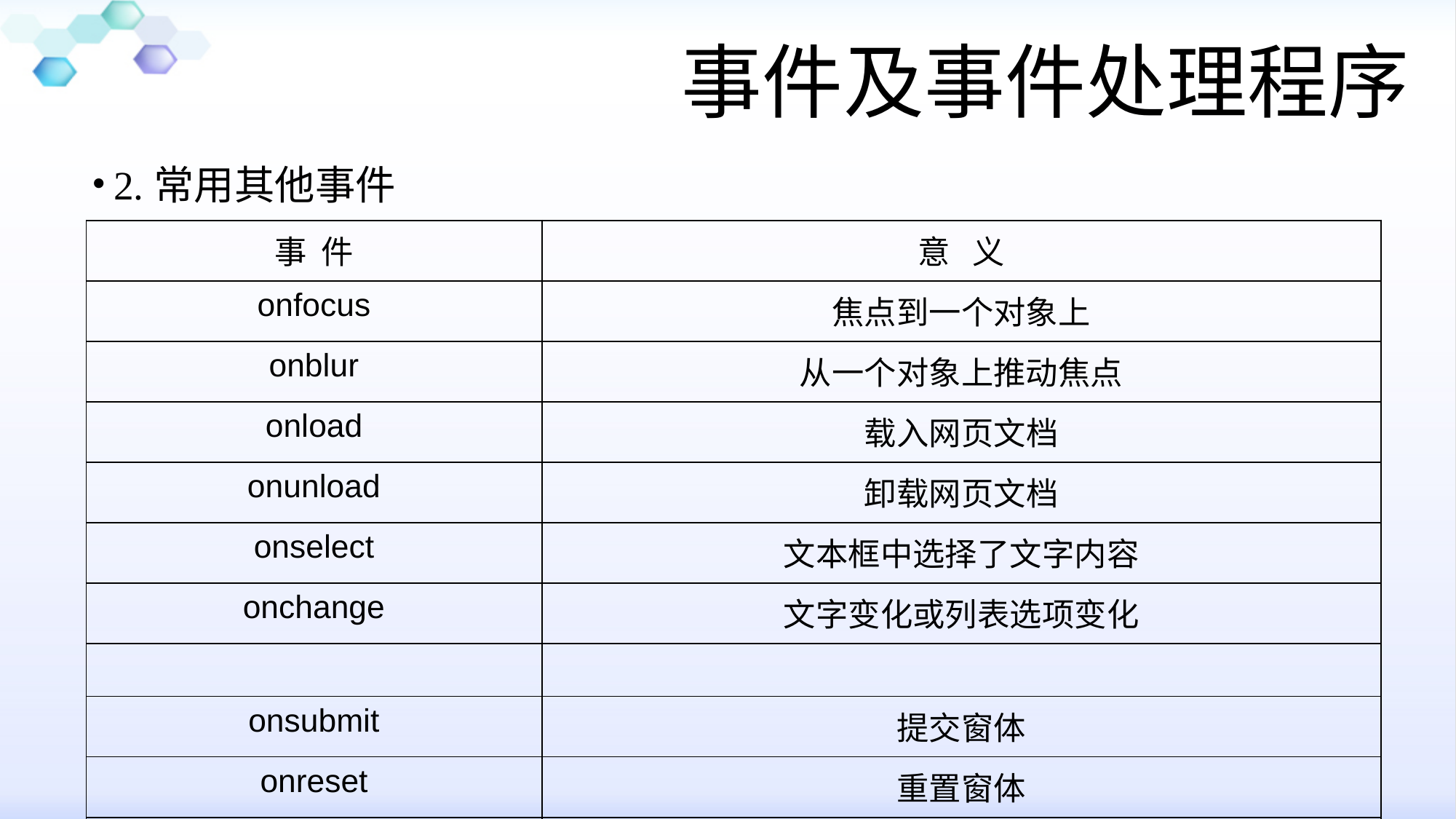

# 事件及事件处理程序
2.常用其他事件
| 事 件 | 意 义 |
| --- | --- |
| onfocus | 焦点到一个对象上 |
| onblur | 从一个对象上推动焦点 |
| onload | 载入网页文档 |
| onunload | 卸载网页文档 |
| onselect | 文本框中选择了文字内容 |
| onchange | 文字变化或列表选项变化 |
|  |  |
| onsubmit | 提交窗体 |
| onreset | 重置窗体 |
|  |  |